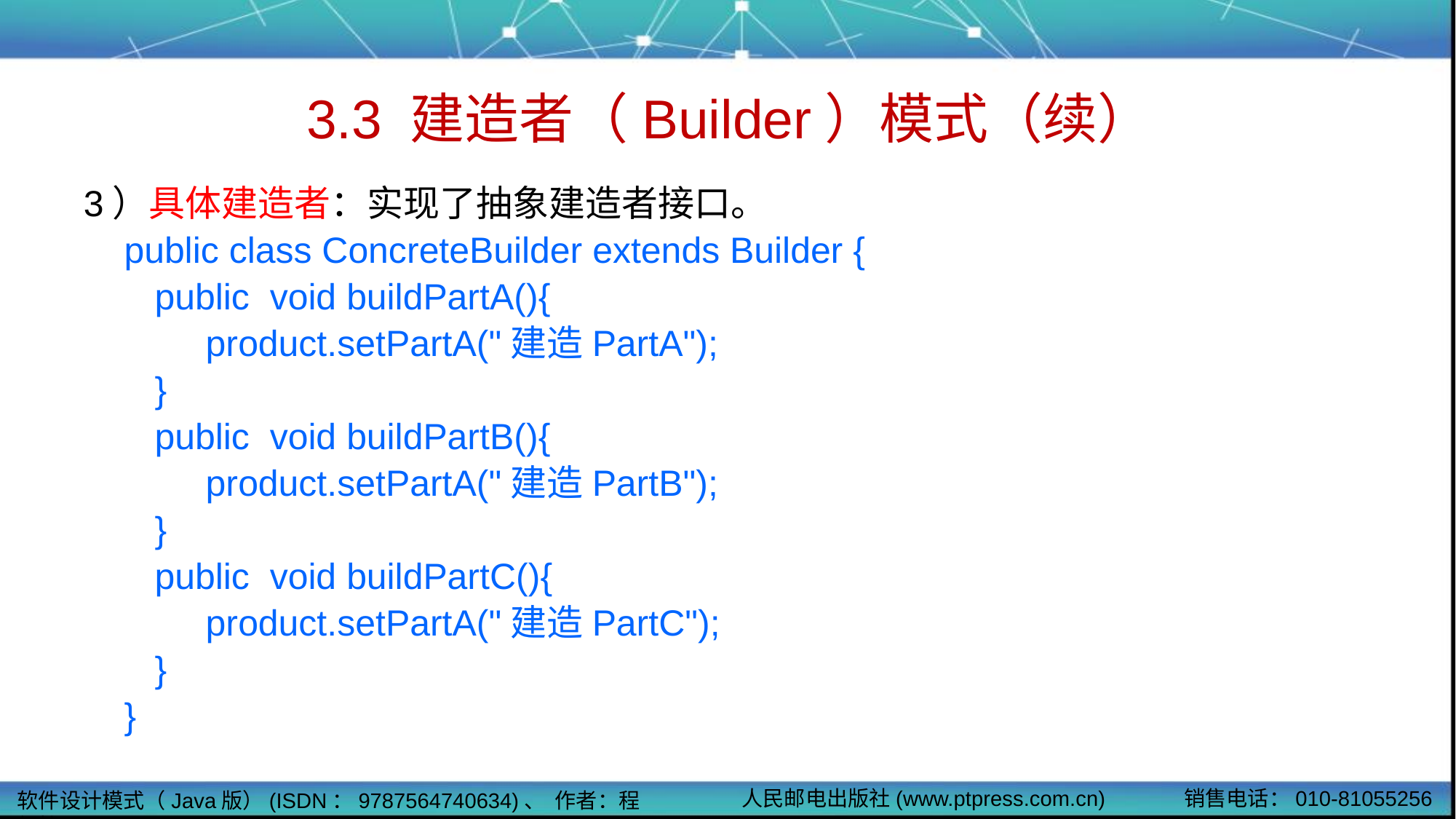

# 3.3 建造者（Builder）模式（续）
3）具体建造者：实现了抽象建造者接口。
    public class ConcreteBuilder extends Builder {
       public  void buildPartA(){
            product.setPartA("建造PartA");
       }
       public  void buildPartB(){
            product.setPartA("建造PartB");
       }
       public  void buildPartC(){
            product.setPartA("建造PartC");
       }
    }
人民邮电出版社(www.ptpress.com.cn)
销售电话：010-81055256
软件设计模式（Java版）(ISDN：9787564740634)、  作者：程细柱